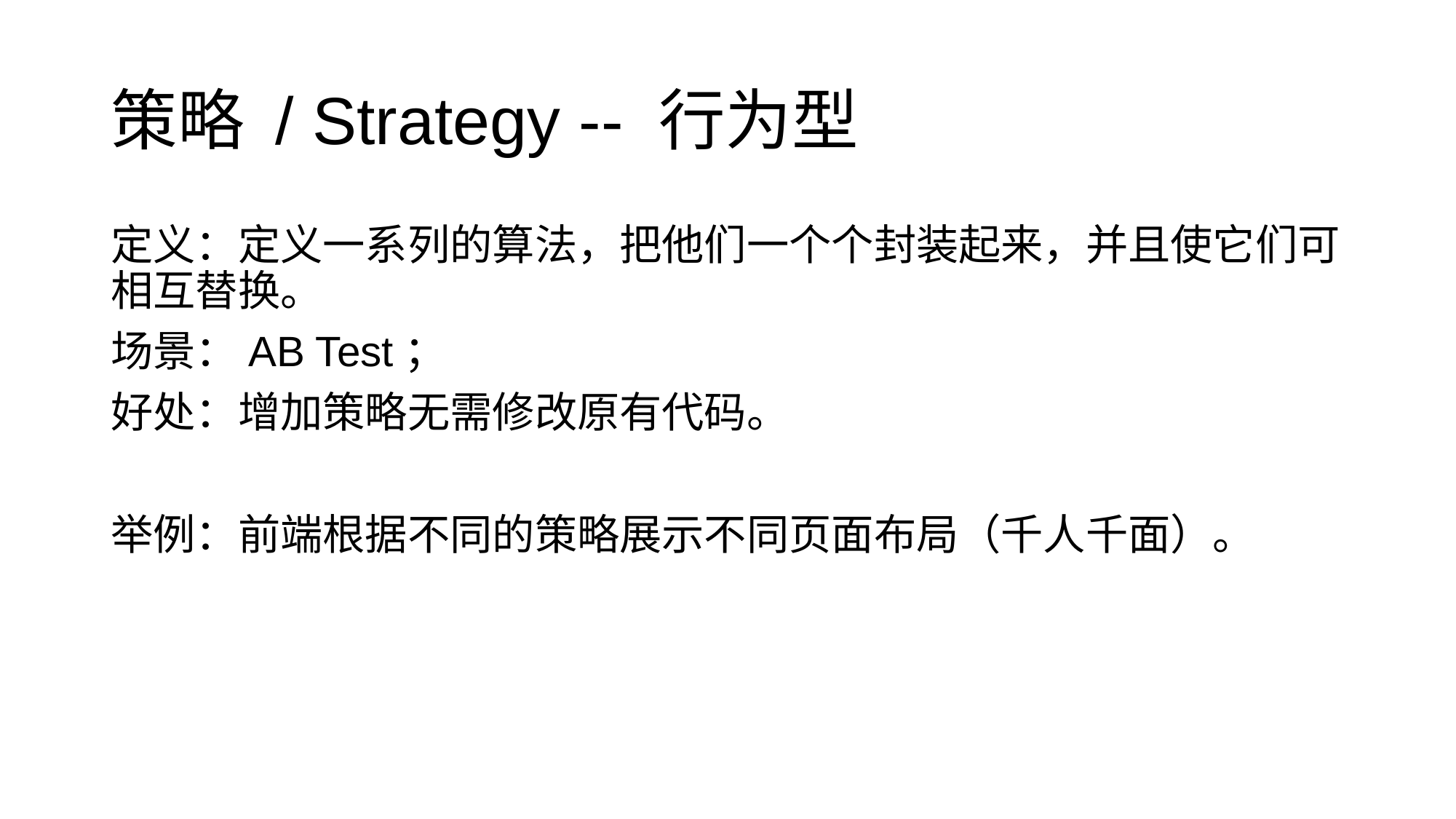

# 策略 / Strategy -- 行为型
定义：定义一系列的算法，把他们一个个封装起来，并且使它们可相互替换。
场景：AB Test；
好处：增加策略无需修改原有代码。

举例：前端根据不同的策略展示不同页面布局（千人千面）。